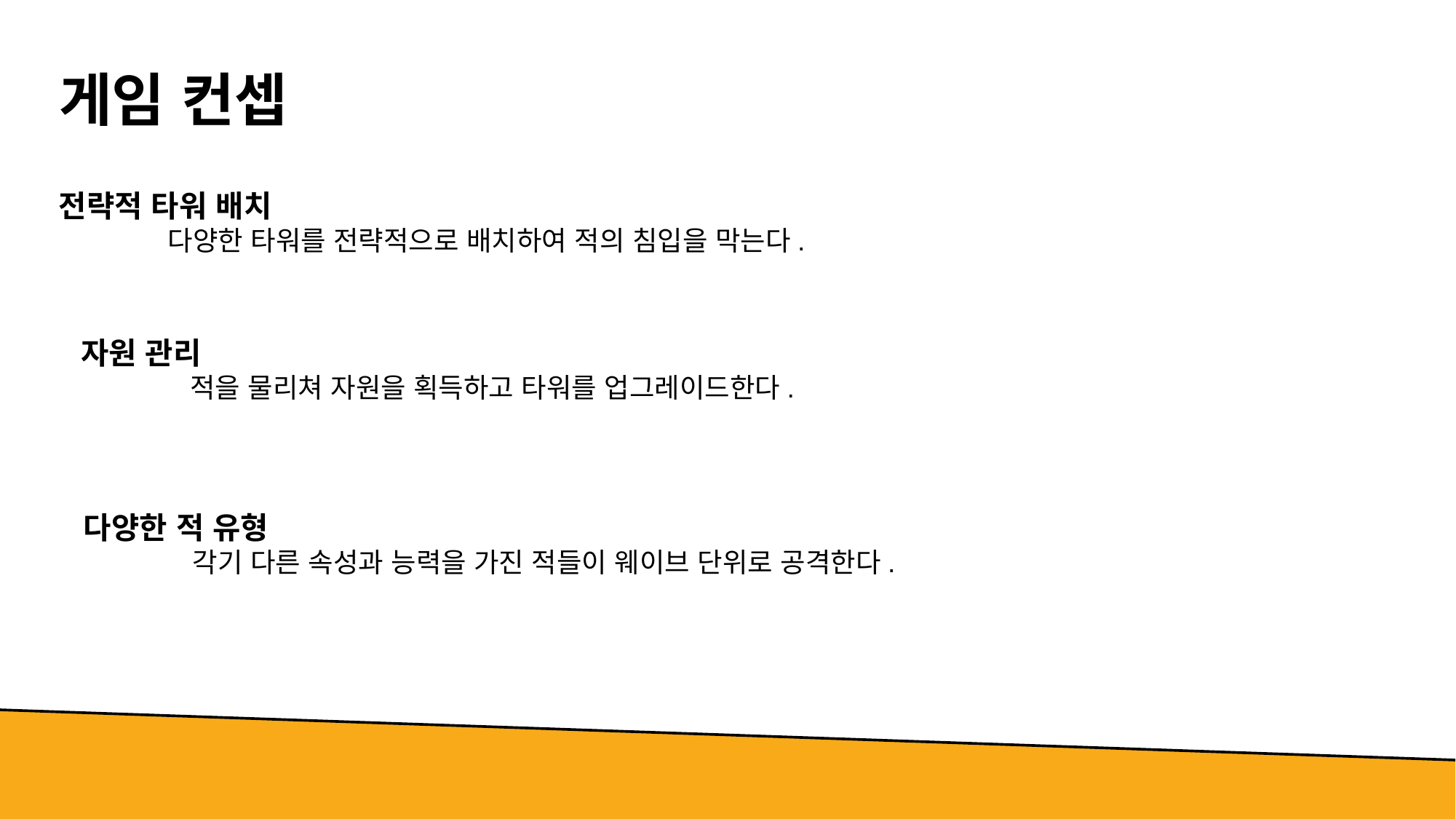

# 게임 컨셉
전략적 타워 배치
	다양한 타워를 전략적으로 배치하여 적의 침입을 막는다.
자원 관리
	적을 물리쳐 자원을 획득하고 타워를 업그레이드한다.
다양한 적 유형
	각기 다른 속성과 능력을 가진 적들이 웨이브 단위로 공격한다.